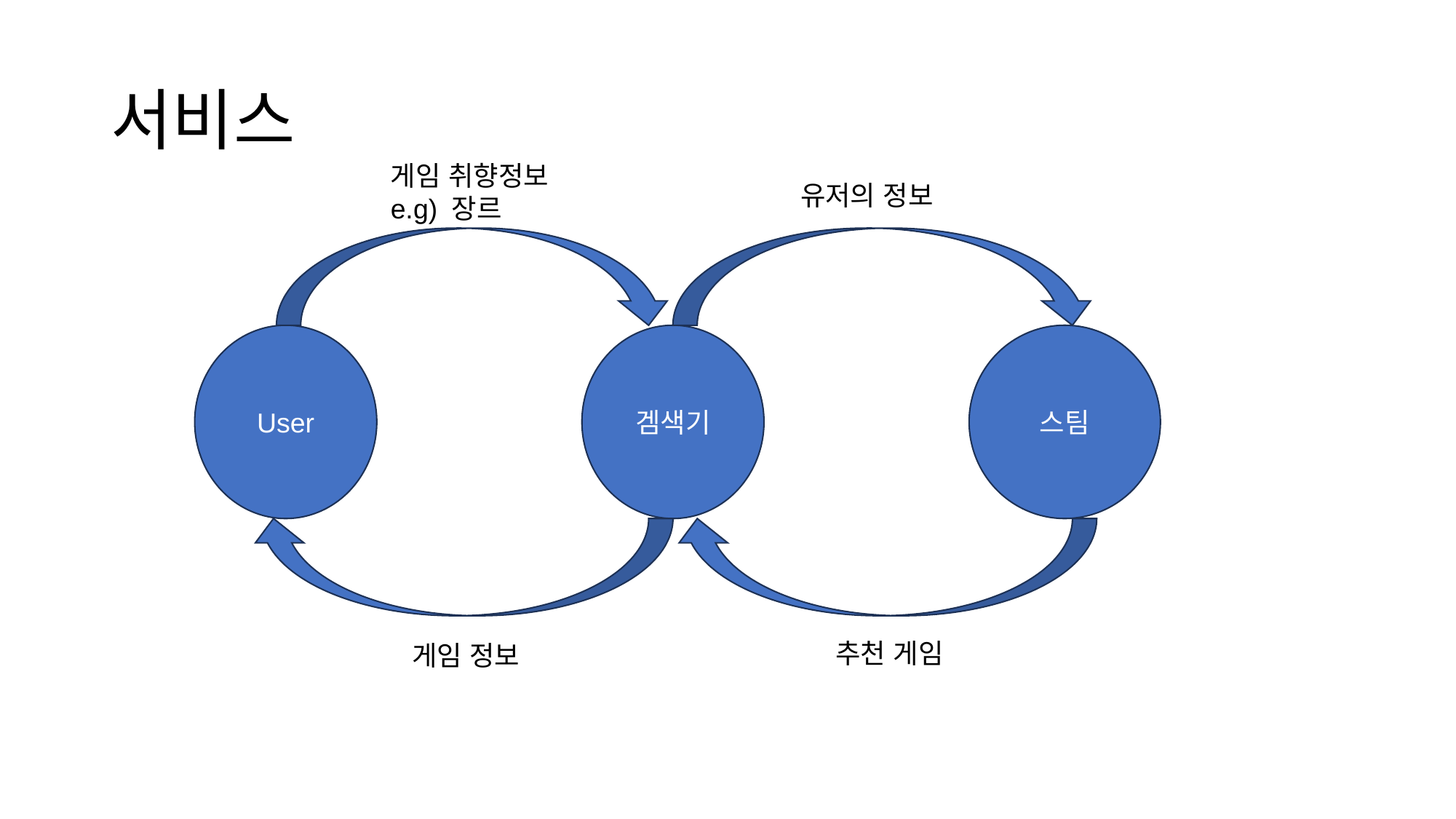

# 서비스
게임 취향정보
e.g) 장르

유저의 정보

겜색기
스팀
User

추천 게임
게임 정보